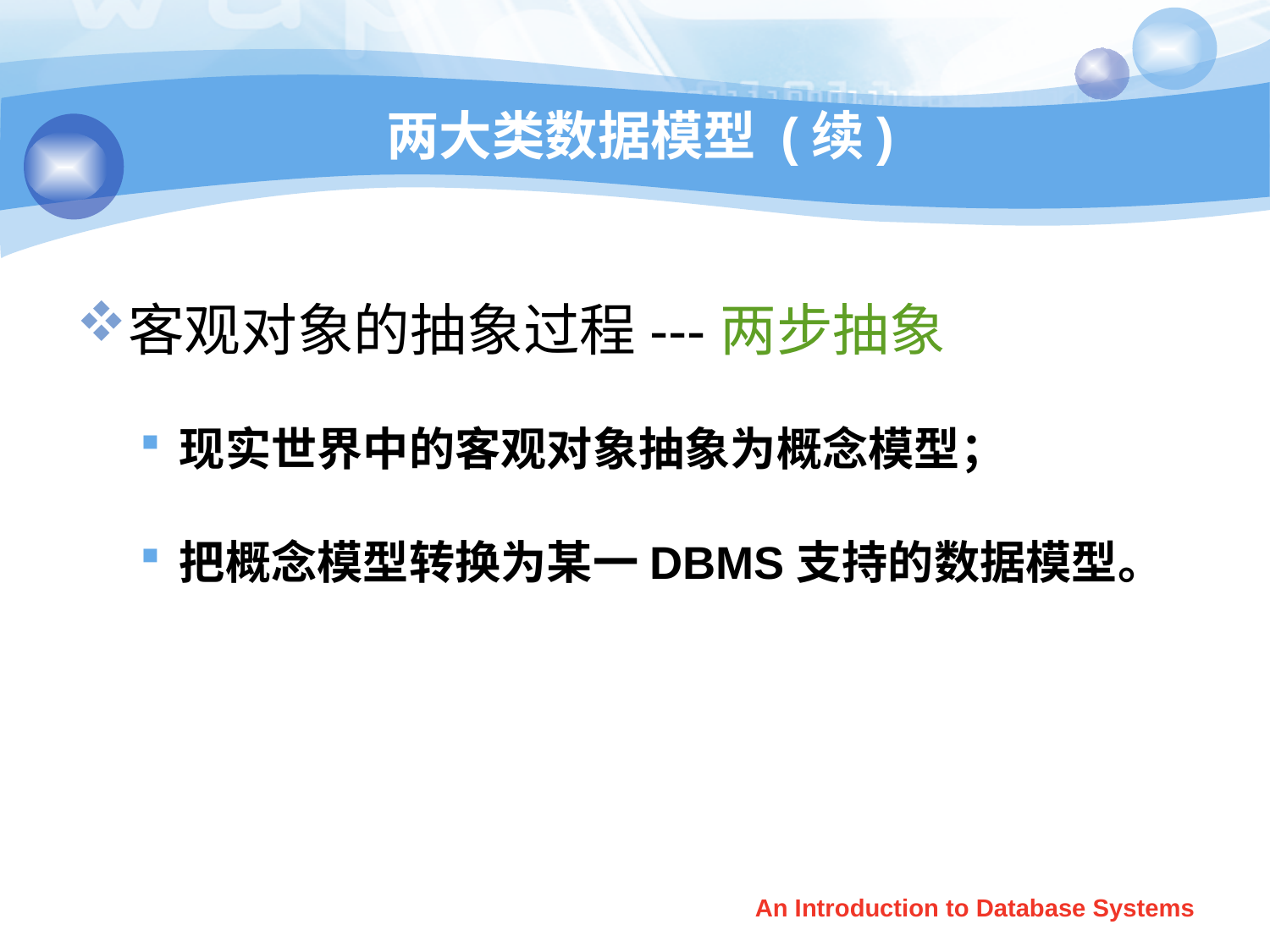

# 两大类数据模型 (续)
客观对象的抽象过程---两步抽象
现实世界中的客观对象抽象为概念模型；
把概念模型转换为某一DBMS支持的数据模型。
An Introduction to Database Systems